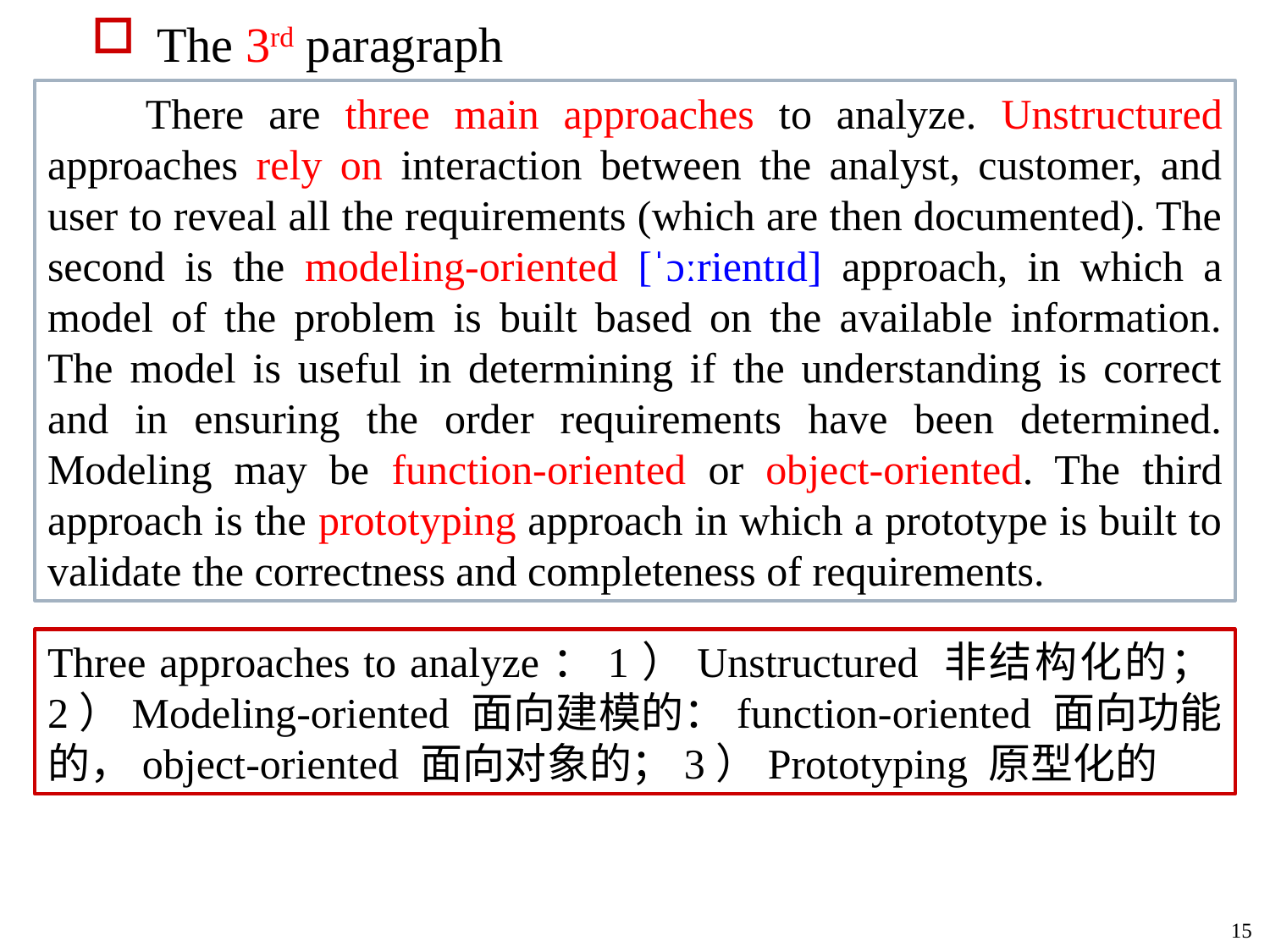

The 3rd paragraph
    There are three main approaches to analyze. Unstructured approaches rely on interaction between the analyst, customer, and user to reveal all the requirements (which are then documented). The second is the modeling-oriented [ˈɔːrientɪd] approach, in which a model of the problem is built based on the available information. The model is useful in determining if the understanding is correct and in ensuring the order requirements have been determined. Modeling may be function-oriented or object-oriented. The third approach is the prototyping approach in which a prototype is built to validate the correctness and completeness of requirements.
Three approaches to analyze：1）Unstructured 非结构化的；2）Modeling-oriented 面向建模的：function-oriented 面向功能的，object-oriented 面向对象的；3）Prototyping 原型化的
15